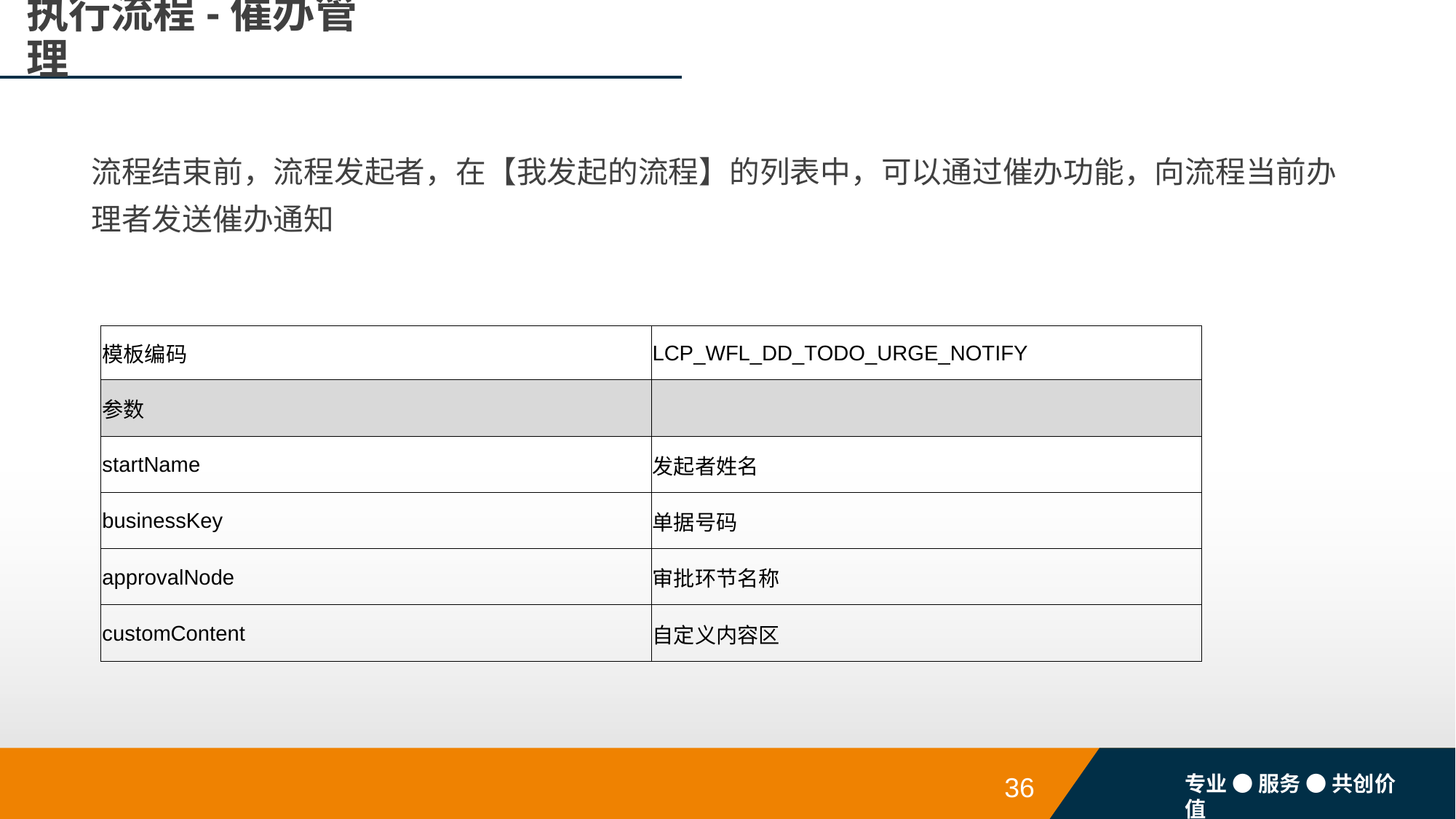

# 执行流程-催办管理
流程结束前，流程发起者，在【我发起的流程】的列表中，可以通过催办功能，向流程当前办理者发送催办通知
| 模板编码 | LCP\_WFL\_DD\_TODO\_URGE\_NOTIFY |
| --- | --- |
| 参数 |  |
| startName | 发起者姓名 |
| businessKey | 单据号码 |
| approvalNode | 审批环节名称 |
| customContent | 自定义内容区 |